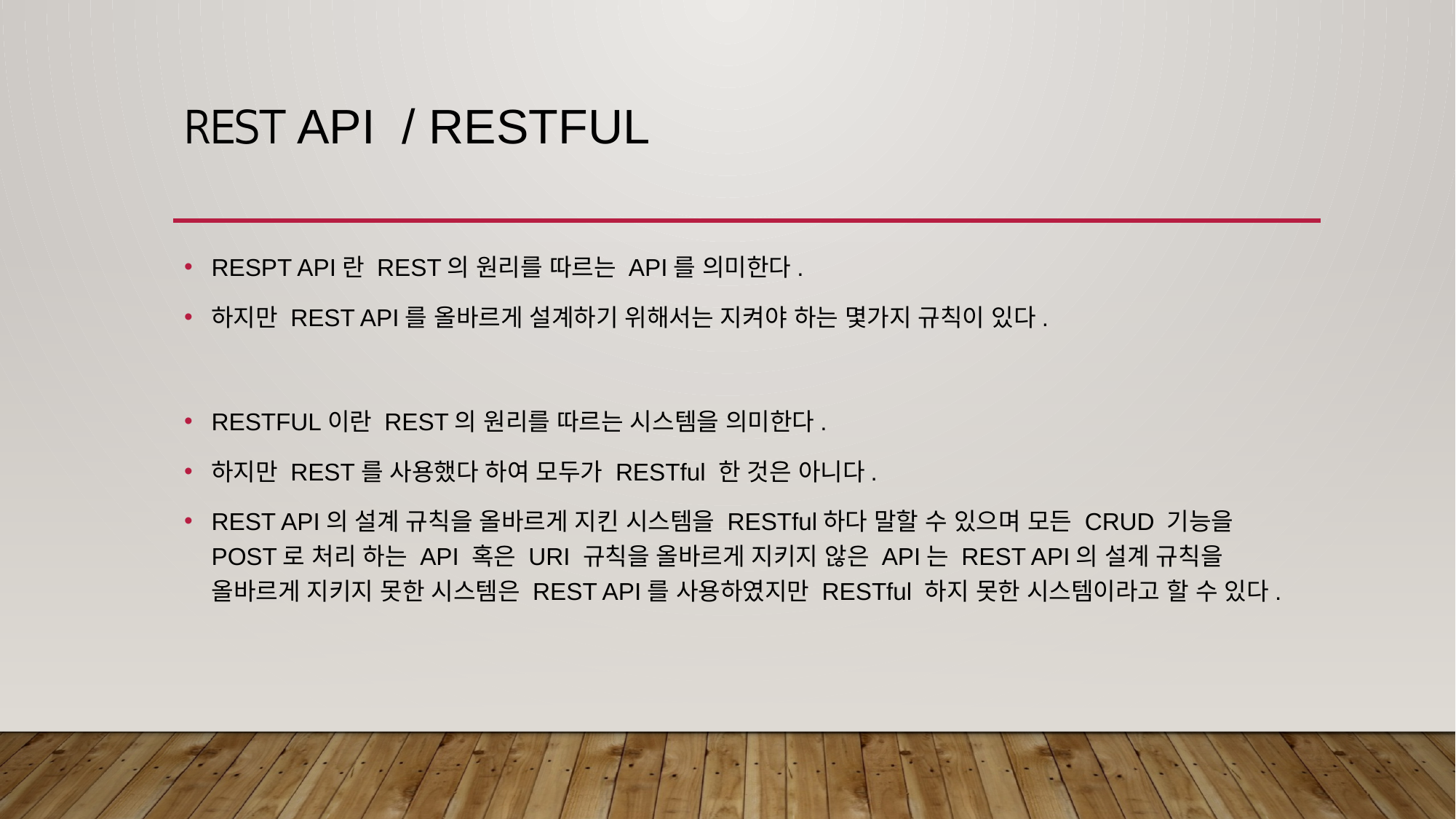

# Rest API  / RESTFul
RESPT API란 REST의 원리를 따르는 API를 의미한다.
하지만 REST API를 올바르게 설계하기 위해서는 지켜야 하는 몇가지 규칙이 있다.

RESTFUL이란 REST의 원리를 따르는 시스템을 의미한다.
하지만 REST를 사용했다 하여 모두가 RESTful 한 것은 아니다.
REST API의 설계 규칙을 올바르게 지킨 시스템을 RESTful하다 말할 수 있으며 모든 CRUD 기능을 POST로 처리 하는 API 혹은 URI 규칙을 올바르게 지키지 않은 API는 REST API의 설계 규칙을 올바르게 지키지 못한 시스템은 REST API를 사용하였지만 RESTful 하지 못한 시스템이라고 할 수 있다.